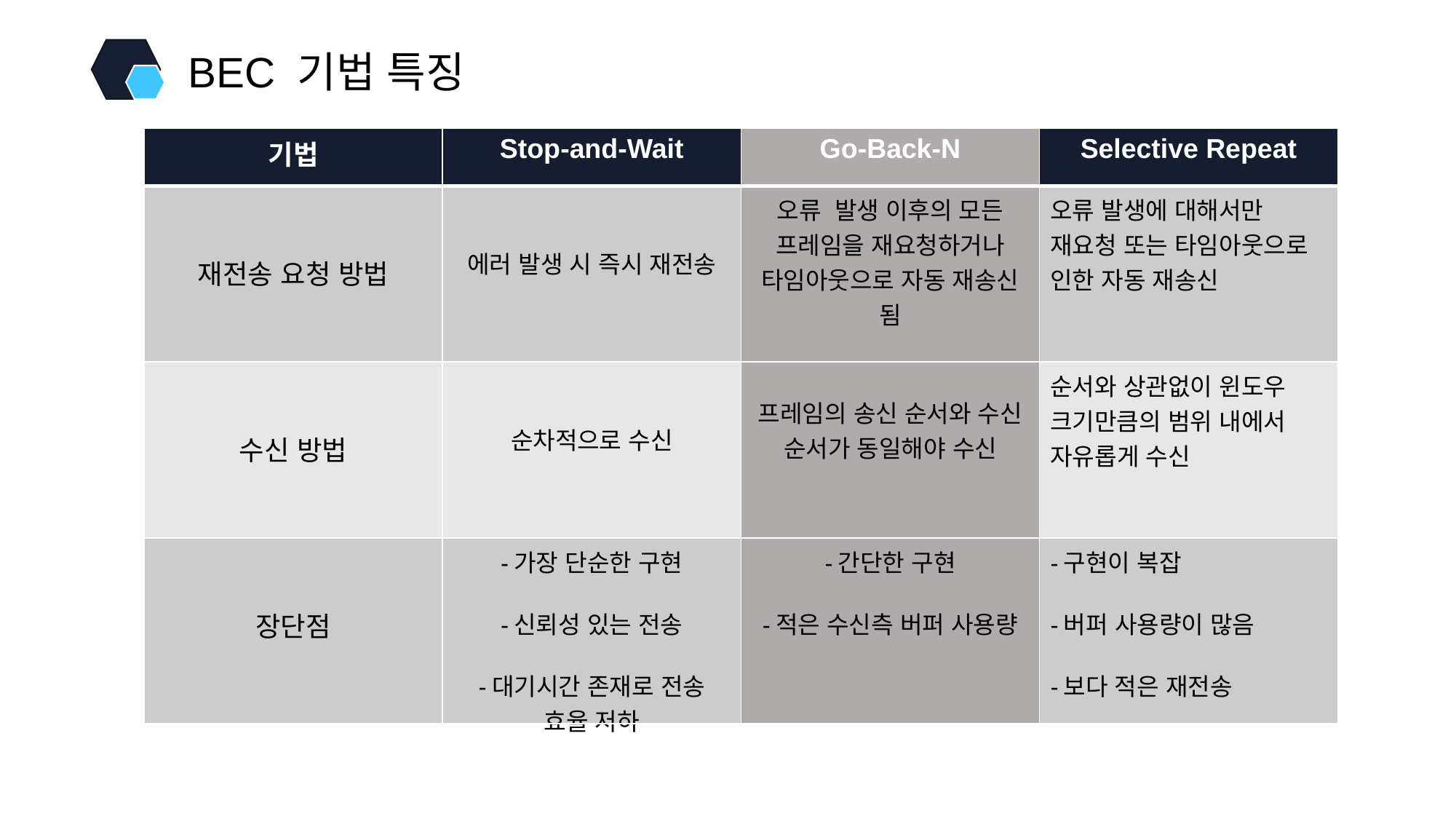

BEC 기법 특징

| 기법 | Stop-and-Wait | Go-Back-N | Selective Repeat |
| --- | --- | --- | --- |
| 재전송 요청 방법 | 에러 발생 시 즉시 재전송 | 오류 발생 이후의 모든 프레임을 재요청하거나 타임아웃으로 자동 재송신 됨 | 오류 발생에 대해서만 재요청 또는 타임아웃으로 인한 자동 재송신 |
| 수신 방법 | 순차적으로 수신 | 프레임의 송신 순서와 수신 순서가 동일해야 수신 | 순서와 상관없이 윈도우 크기만큼의 범위 내에서 자유롭게 수신 |
| 장단점 | -가장 단순한 구현 -신뢰성 있는 전송 -대기시간 존재로 전송 효율 저하 | -간단한 구현 -적은 수신측 버퍼 사용량 | -구현이 복잡 -버퍼 사용량이 많음 -보다 적은 재전송 |